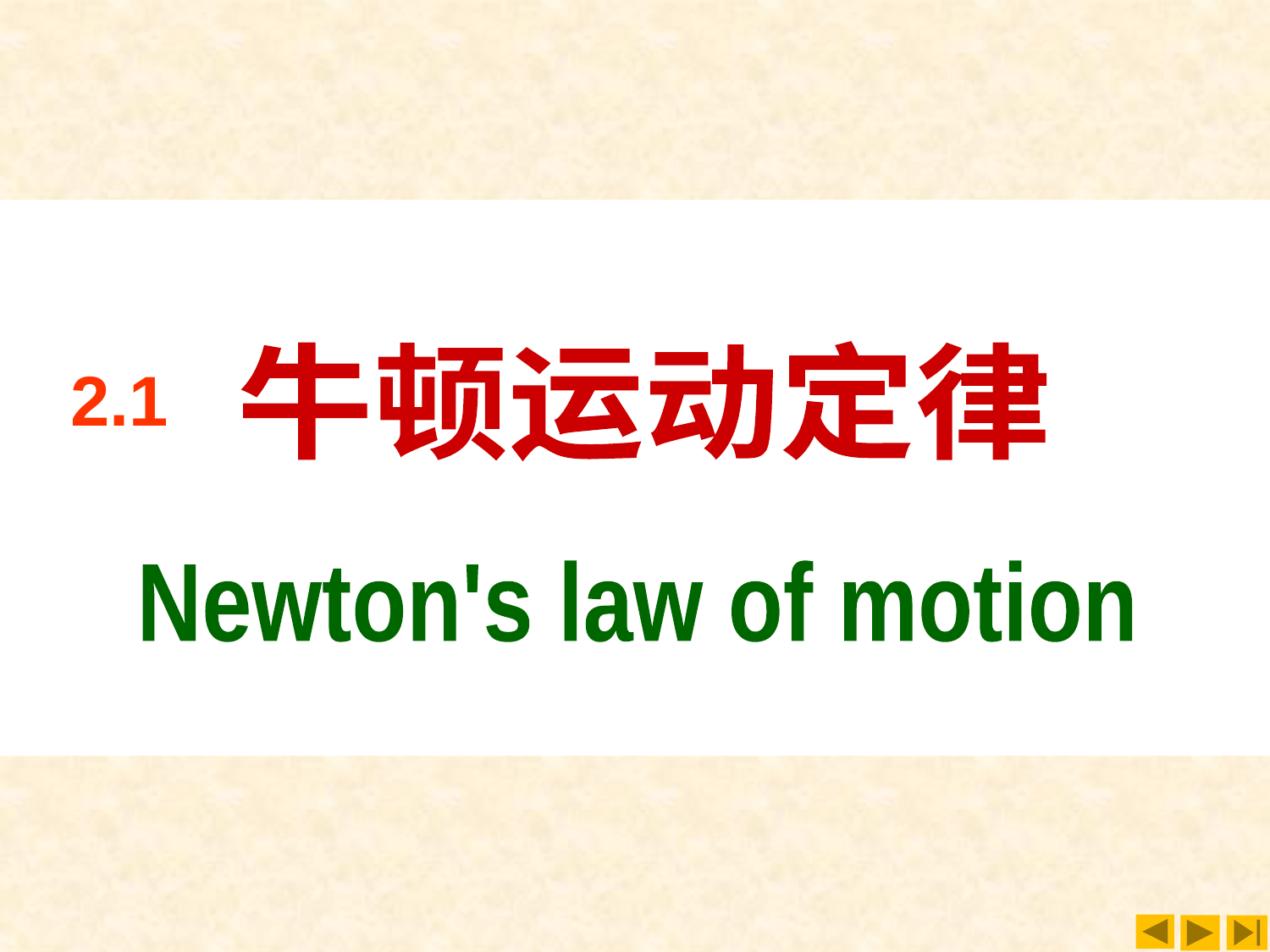

牛顿运动定律
 Newton's law of motion

# 第三节
2.1